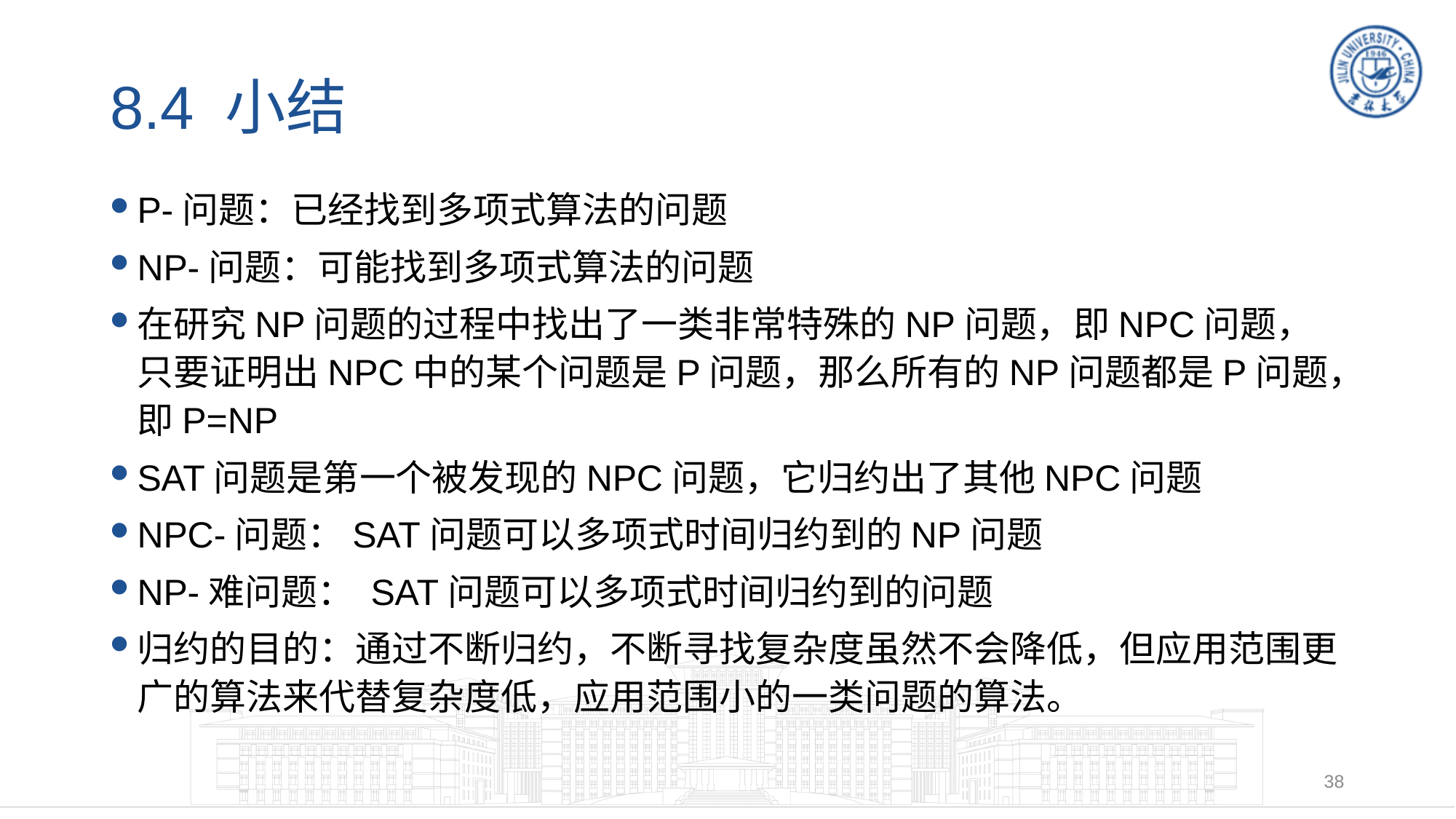

# 8.4 小结
P-问题：已经找到多项式算法的问题
NP-问题：可能找到多项式算法的问题
在研究NP问题的过程中找出了一类非常特殊的NP问题，即NPC问题，只要证明出NPC中的某个问题是P问题，那么所有的NP问题都是P问题，即P=NP
SAT问题是第一个被发现的NPC问题，它归约出了其他NPC问题
NPC-问题：SAT问题可以多项式时间归约到的NP问题
NP-难问题： SAT问题可以多项式时间归约到的问题
归约的目的：通过不断归约，不断寻找复杂度虽然不会降低，但应用范围更广的算法来代替复杂度低，应用范围小的一类问题的算法。

38